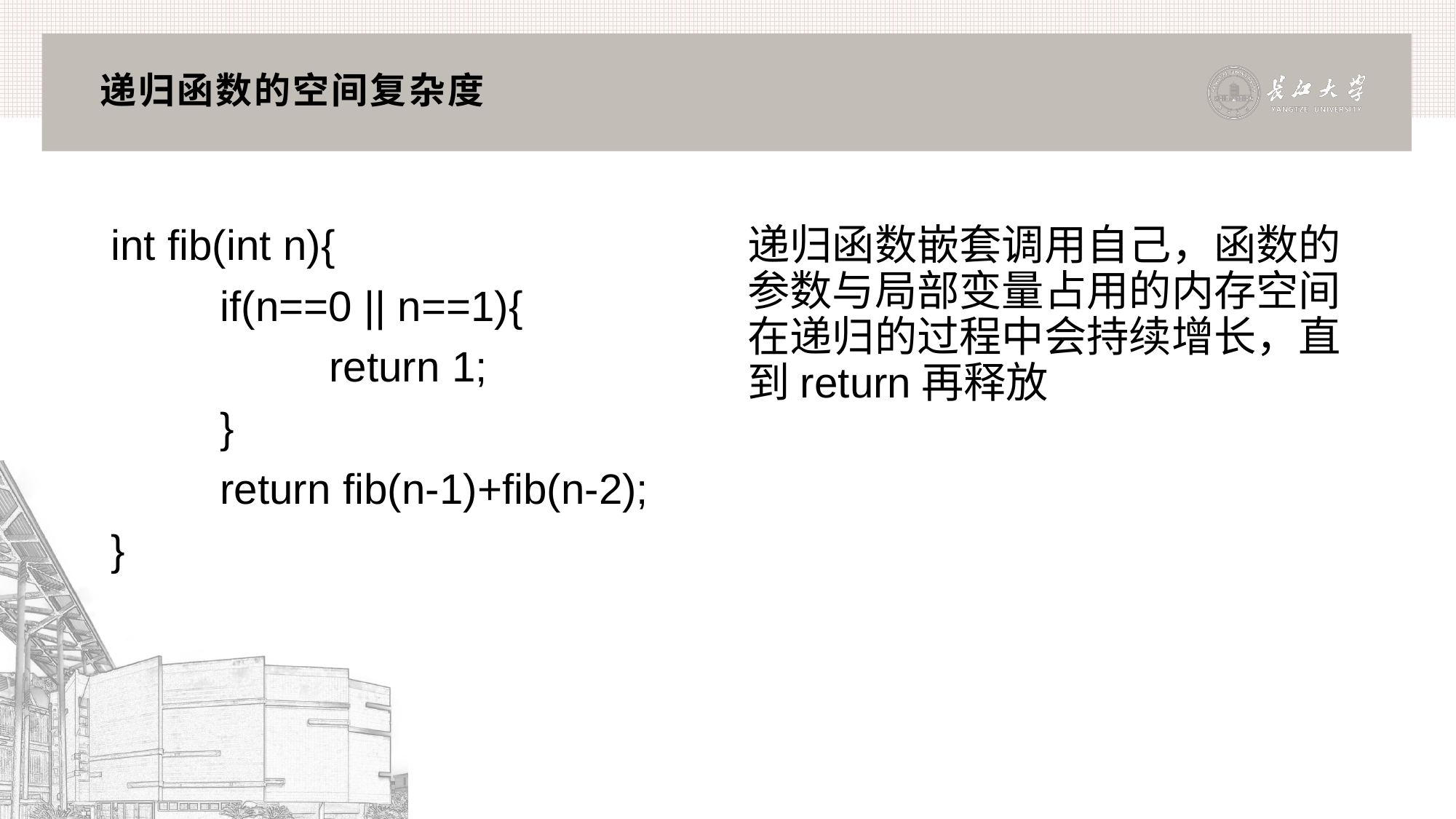

# 递归函数的空间复杂度
int fib(int n){
	if(n==0 || n==1){
		return 1;
	}
	return fib(n-1)+fib(n-2);
}
递归函数嵌套调用自己，函数的参数与局部变量占用的内存空间在递归的过程中会持续增长，直到return再释放